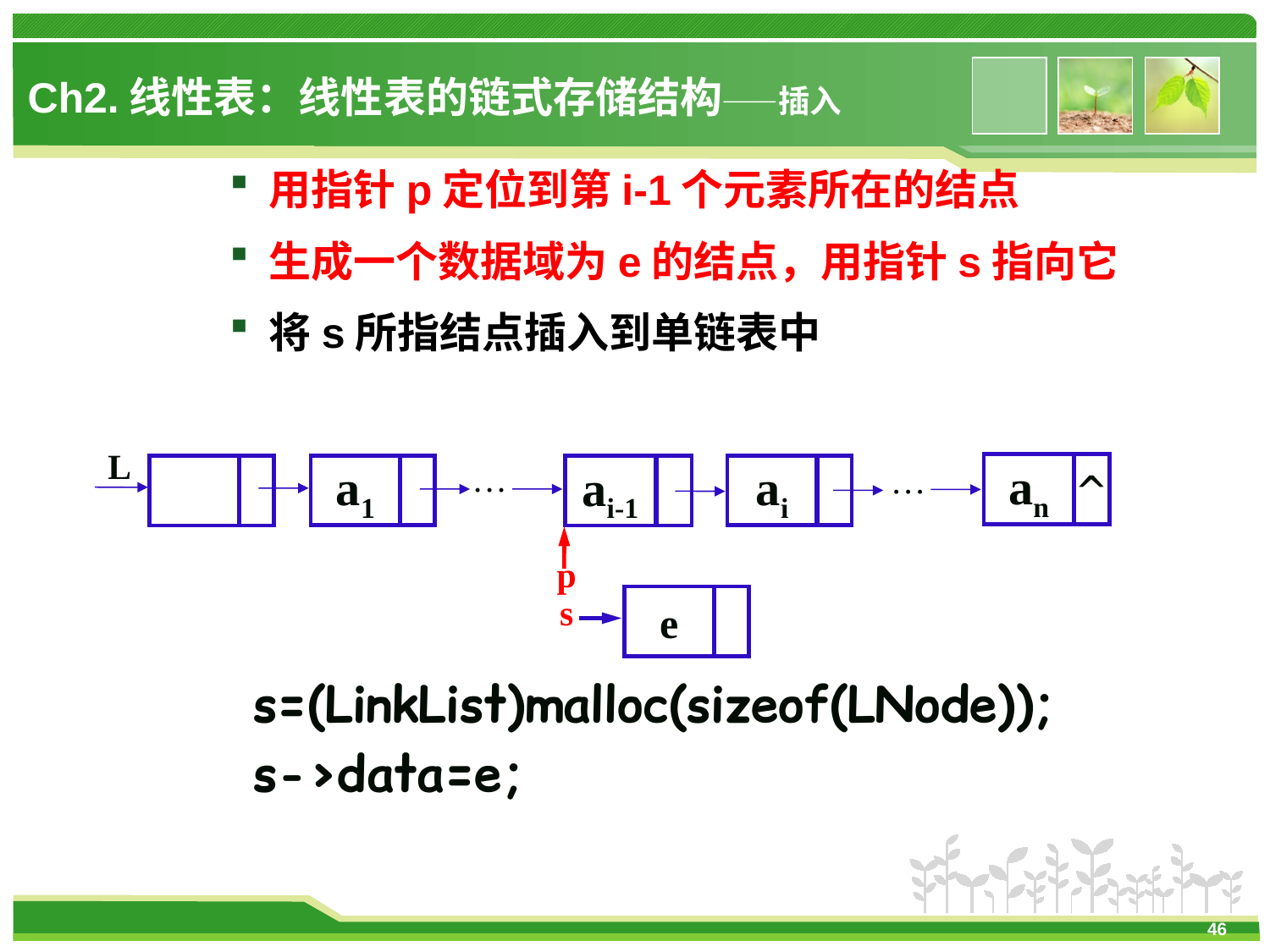

# Ch2.线性表：线性表的链式存储结构——插入
用指针p定位到第i-1个元素所在的结点
生成一个数据域为e的结点，用指针s指向它
将s所指结点插入到单链表中

L
…
…
an
^
a1

ai-1

ai

p
s
e

s=(LinkList)malloc(sizeof(LNode));
s->data=e;
46